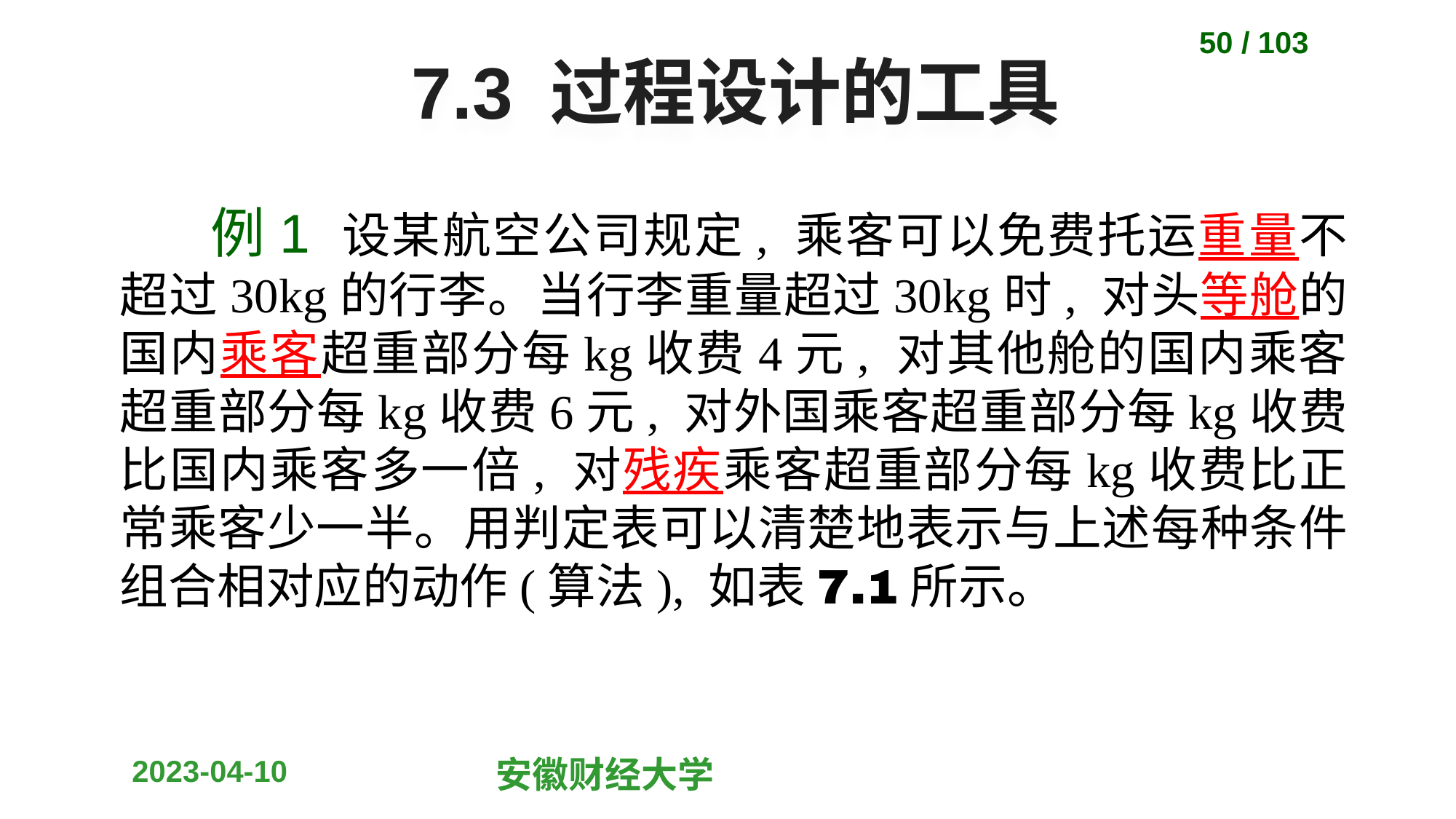

50 / 103
# 7.3 过程设计的工具
例1 设某航空公司规定, 乘客可以免费托运重量不超过30kg的行李。当行李重量超过30kg时, 对头等舱的国内乘客超重部分每kg收费4元, 对其他舱的国内乘客超重部分每kg收费6元, 对外国乘客超重部分每kg收费比国内乘客多一倍, 对残疾乘客超重部分每kg收费比正常乘客少一半。用判定表可以清楚地表示与上述每种条件组合相对应的动作(算法), 如表7.1所示。
2023-04-10
安徽财经大学